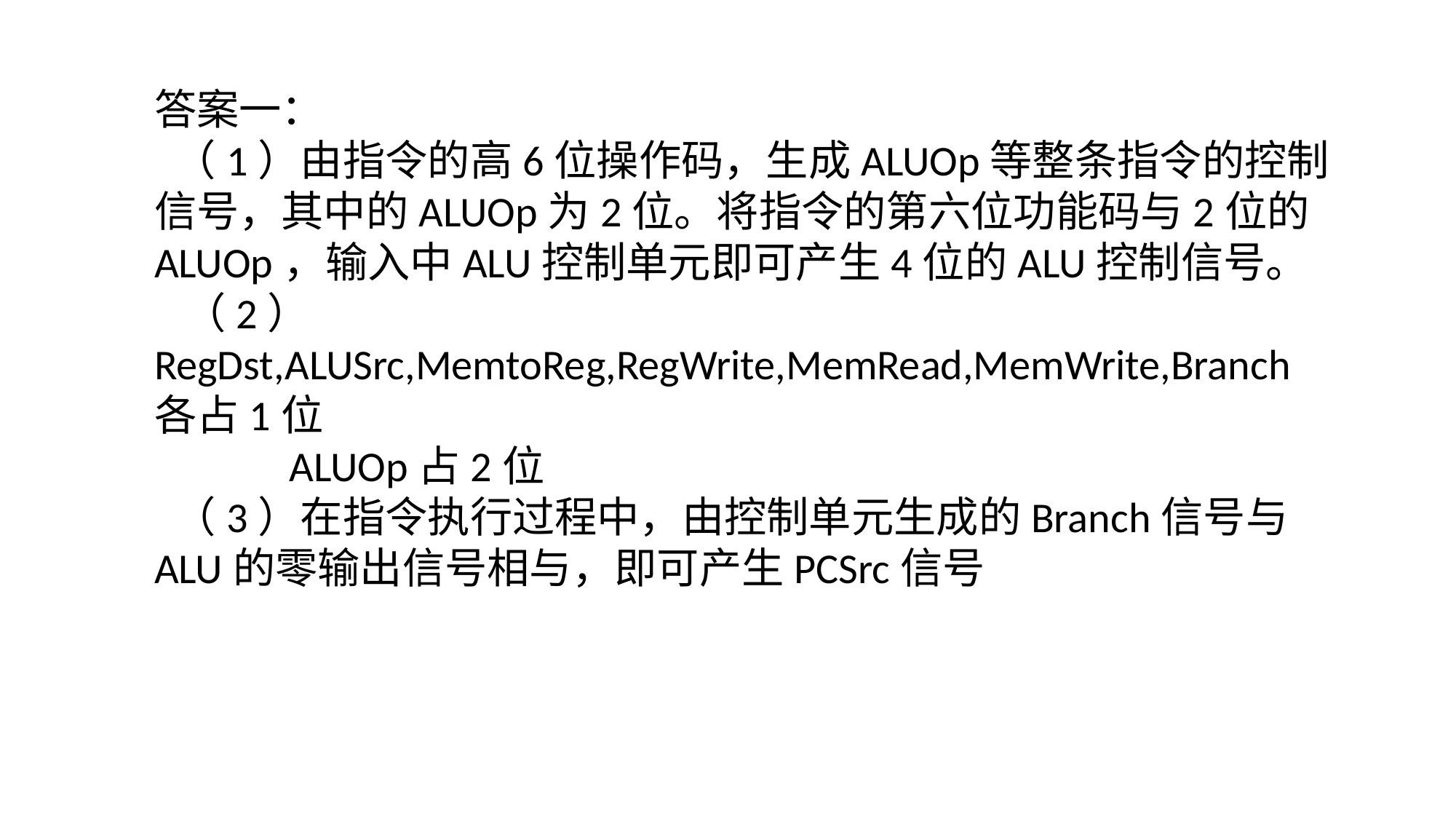

答案一：
 （1）由指令的高6位操作码，生成ALUOp等整条指令的控制信号，其中的ALUOp为2位。将指令的第六位功能码与2位的ALUOp，输入中ALU控制单元即可产生4位的ALU控制信号。
  （2） RegDst,ALUSrc,MemtoReg,RegWrite,MemRead,MemWrite,Branch   各占1位
              ALUOp占2位
 （3）在指令执行过程中，由控制单元生成的Branch信号与ALU的零输出信号相与，即可产生PCSrc信号